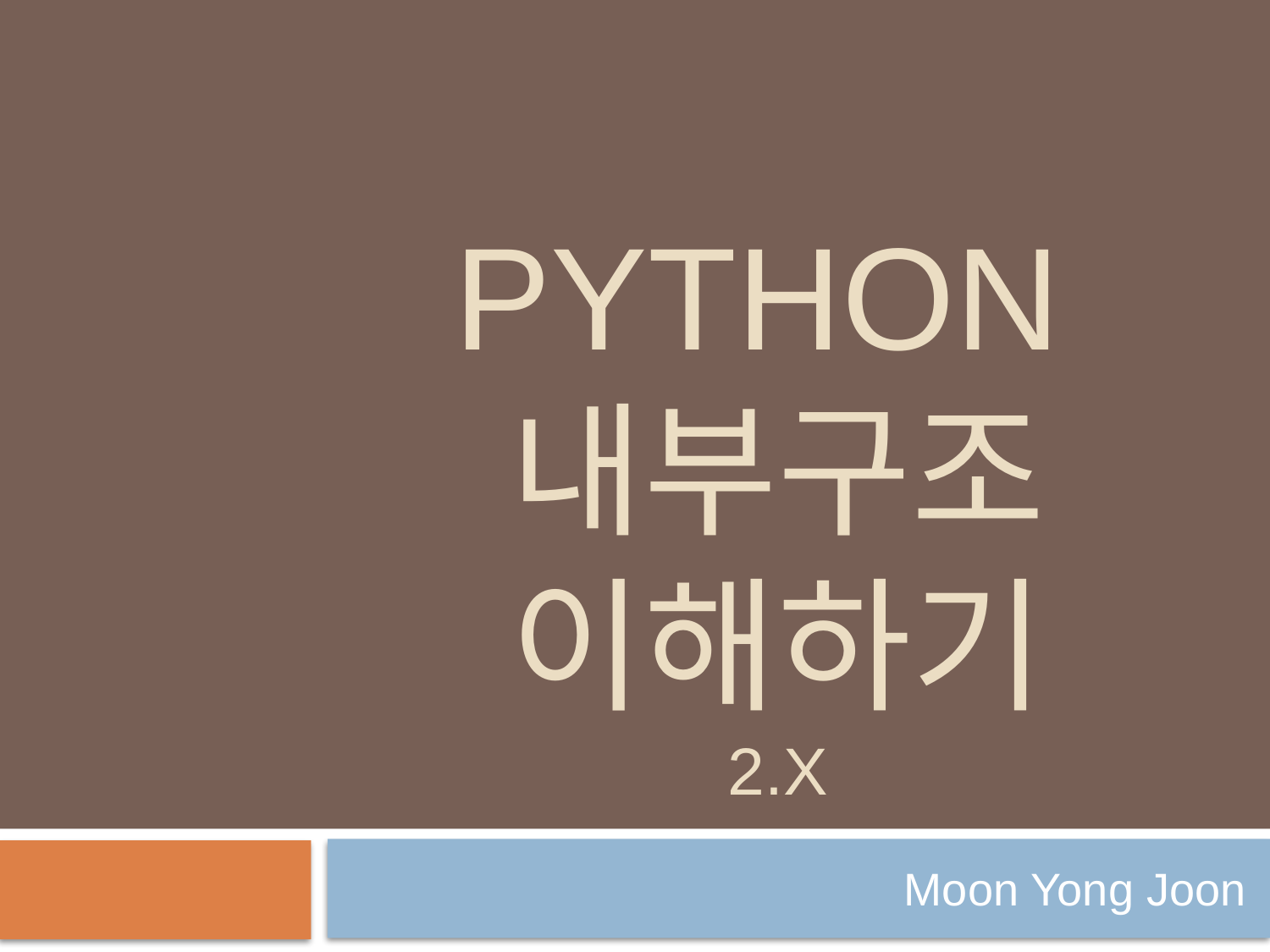

# Python 내부구조 이해하기 2.x
Moon Yong Joon